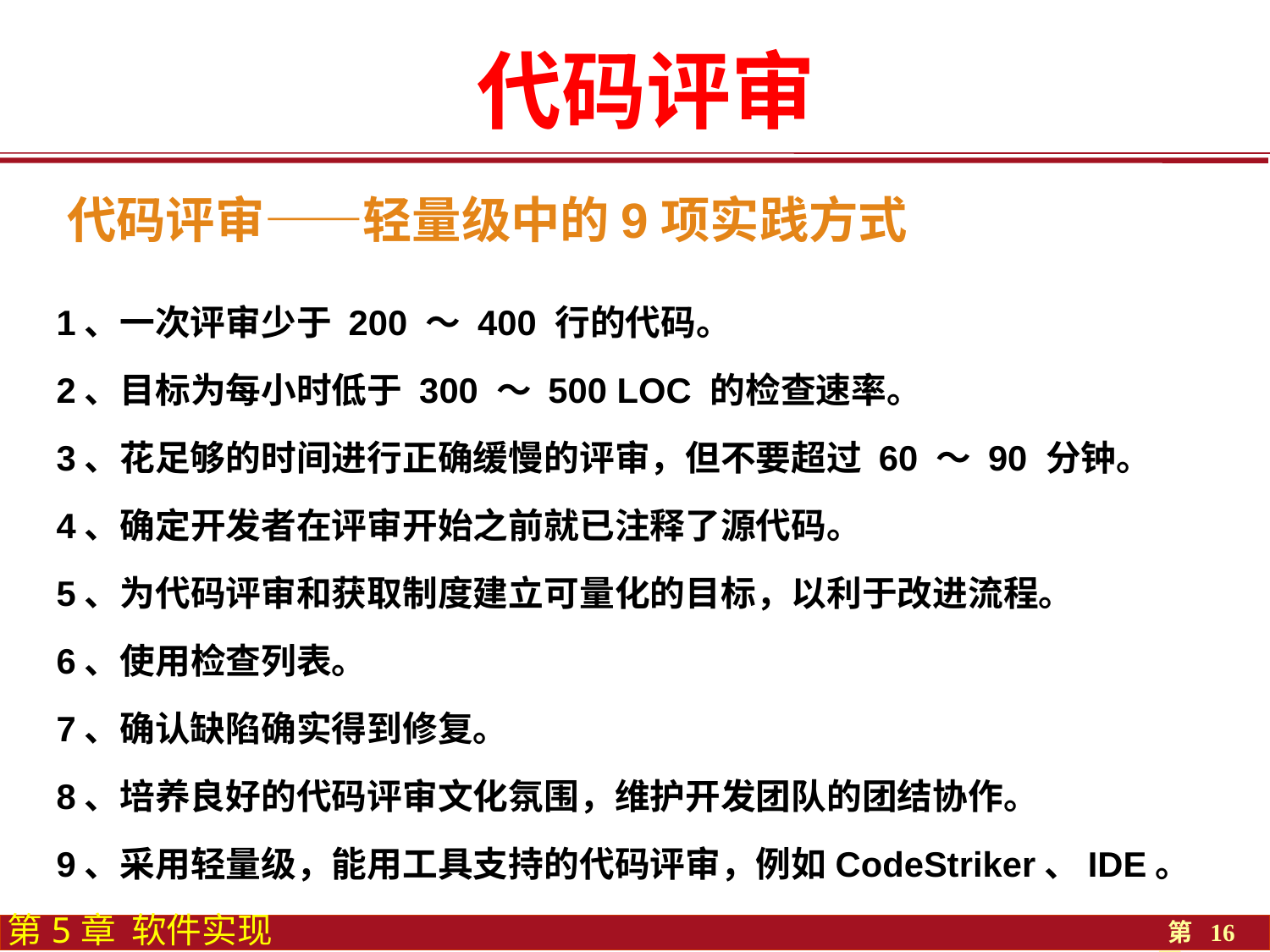

代码评审
代码评审——轻量级中的9项实践方式

1、一次评审少于 200 ～ 400 行的代码。

2、目标为每小时低于 300 ～ 500 LOC 的检查速率。

3、花足够的时间进行正确缓慢的评审，但不要超过 60 ～ 90 分钟。

4、确定开发者在评审开始之前就已注释了源代码。

5、为代码评审和获取制度建立可量化的目标，以利于改进流程。

6、使用检查列表。

7、确认缺陷确实得到修复。

8、培养良好的代码评审文化氛围，维护开发团队的团结协作。

9、采用轻量级，能用工具支持的代码评审，例如CodeStriker、IDE。